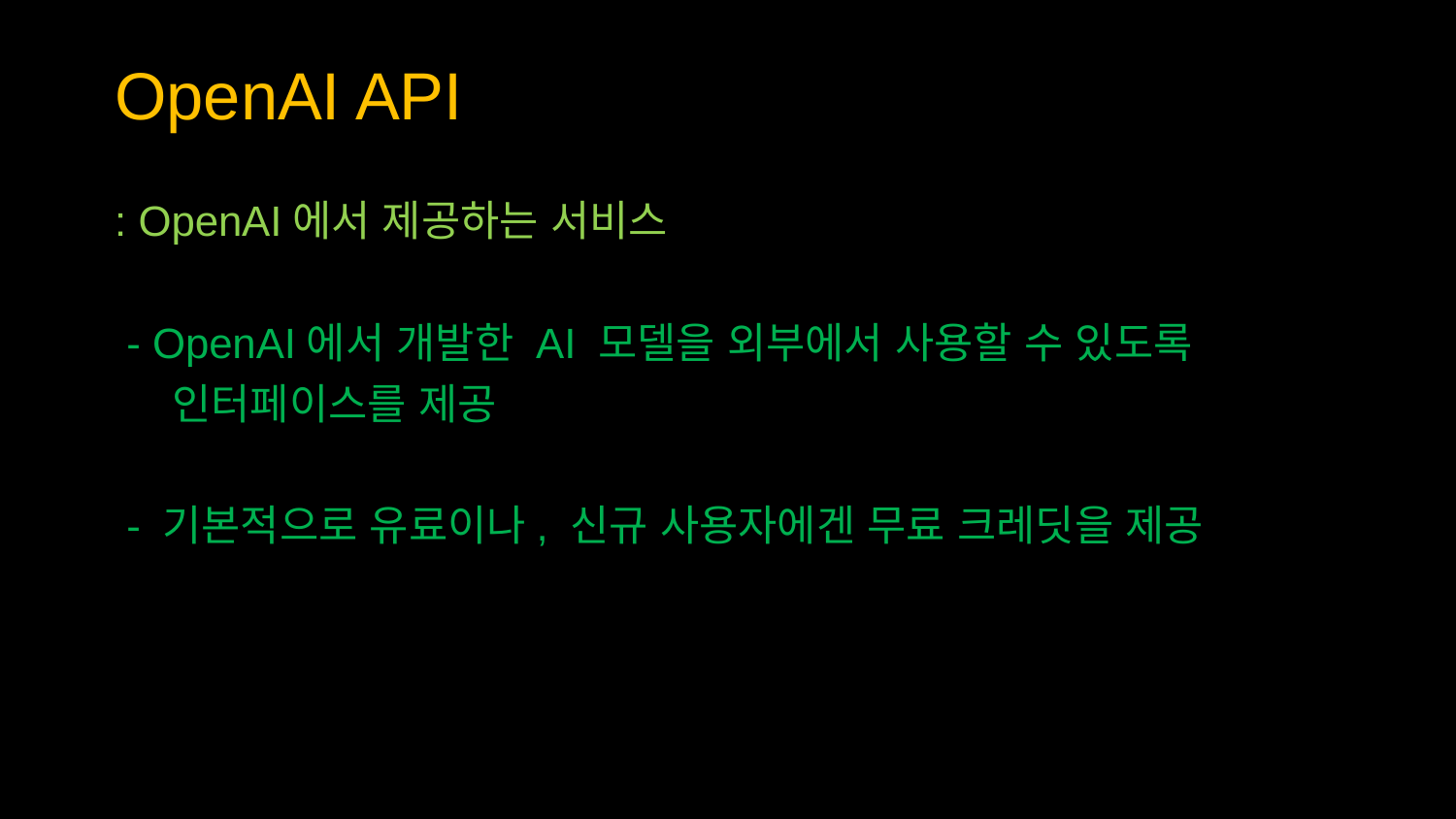

# OpenAI API
: OpenAI에서 제공하는 서비스

 - OpenAI에서 개발한 AI 모델을 외부에서 사용할 수 있도록
    인터페이스를 제공

 - 기본적으로 유료이나, 신규 사용자에겐 무료 크레딧을 제공